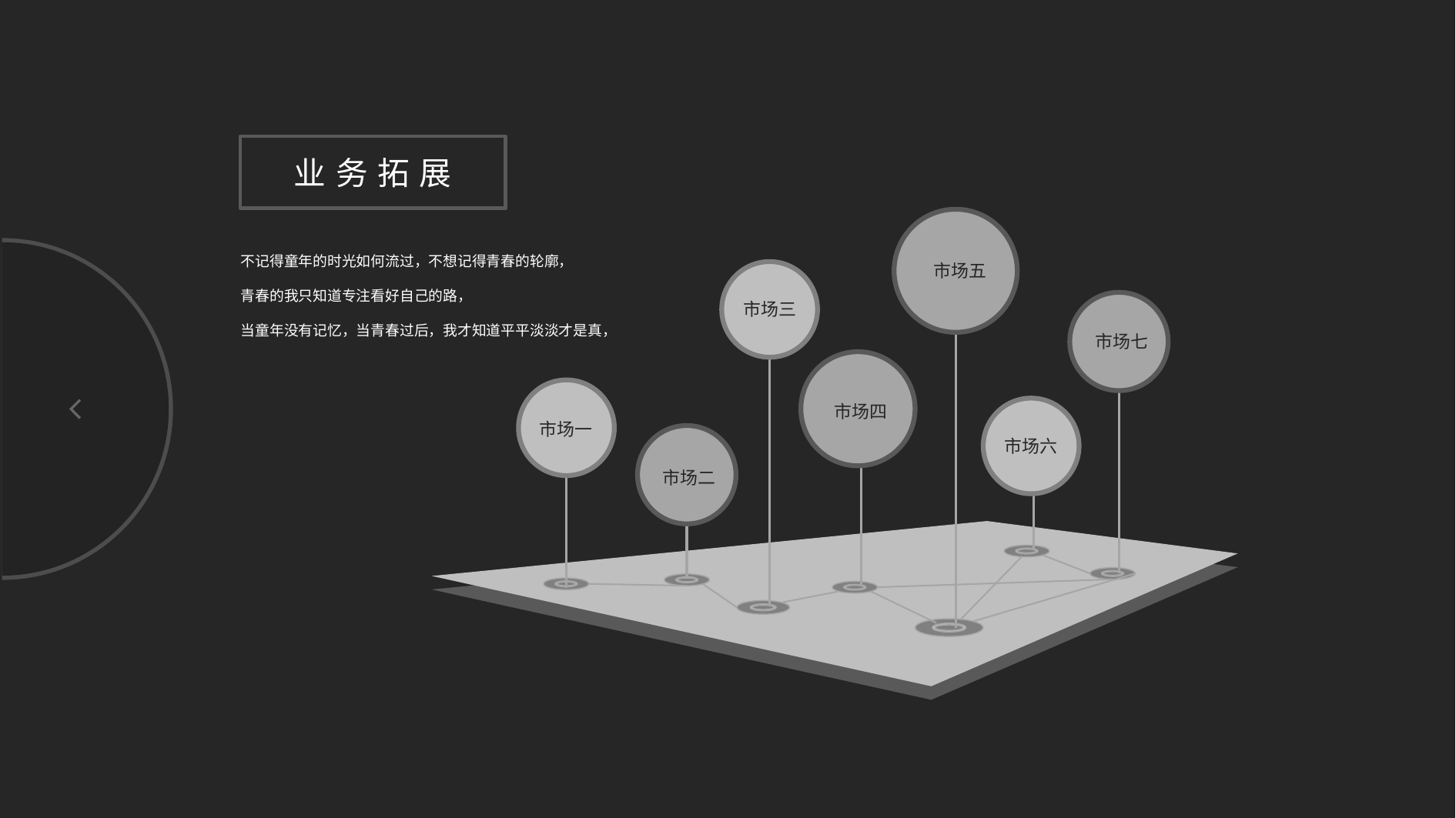

业务拓展

市场五

不记得童年的时光如何流过，不想记得青春的轮廓，
青春的我只知道专注看好自己的路，
当童年没有记忆，当青春过后，我才知道平平淡淡才是真，

市场三

市场七

市场四

市场一

市场六

市场二